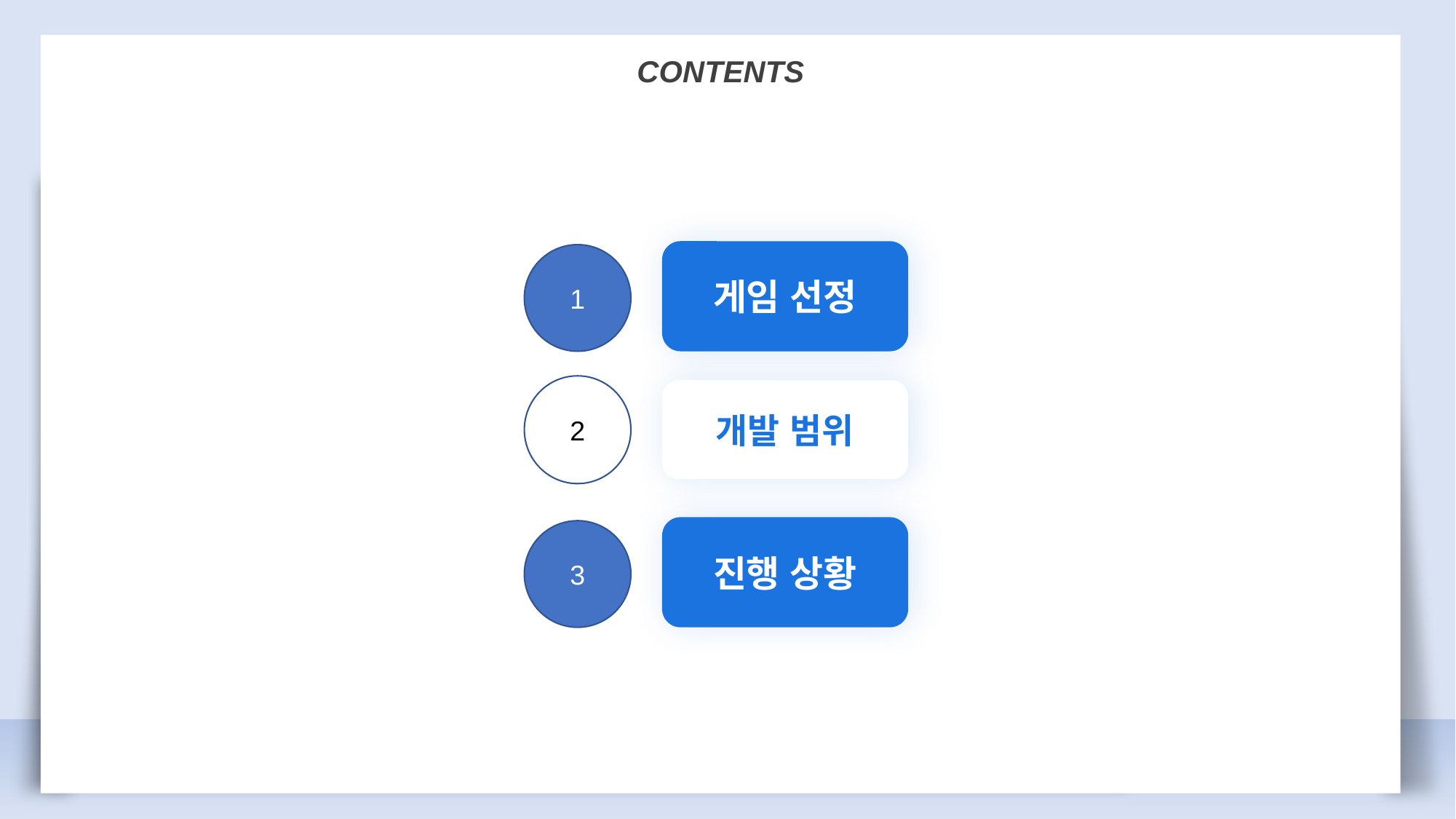

CONTENTS

게임 선정
1
2
개발 범위
진행 상황
3